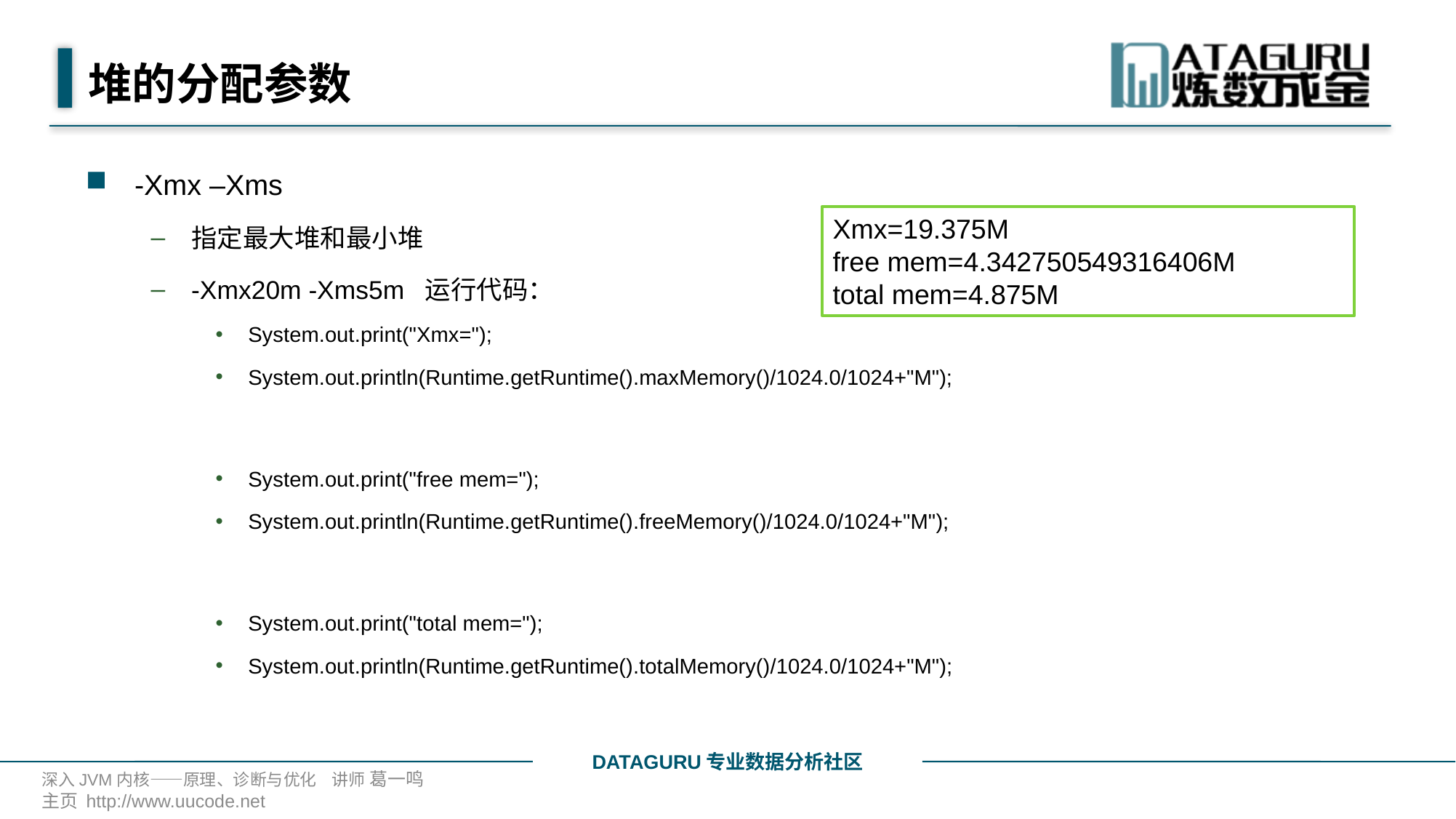

# 堆的分配参数
-Xmx –Xms
指定最大堆和最小堆
-Xmx20m -Xms5m  运行代码：
System.out.print("Xmx=");
System.out.println(Runtime.getRuntime().maxMemory()/1024.0/1024+"M");

System.out.print("free mem=");
System.out.println(Runtime.getRuntime().freeMemory()/1024.0/1024+"M");

System.out.print("total mem=");
System.out.println(Runtime.getRuntime().totalMemory()/1024.0/1024+"M");
Xmx=19.375M
free mem=4.342750549316406M
total mem=4.875M